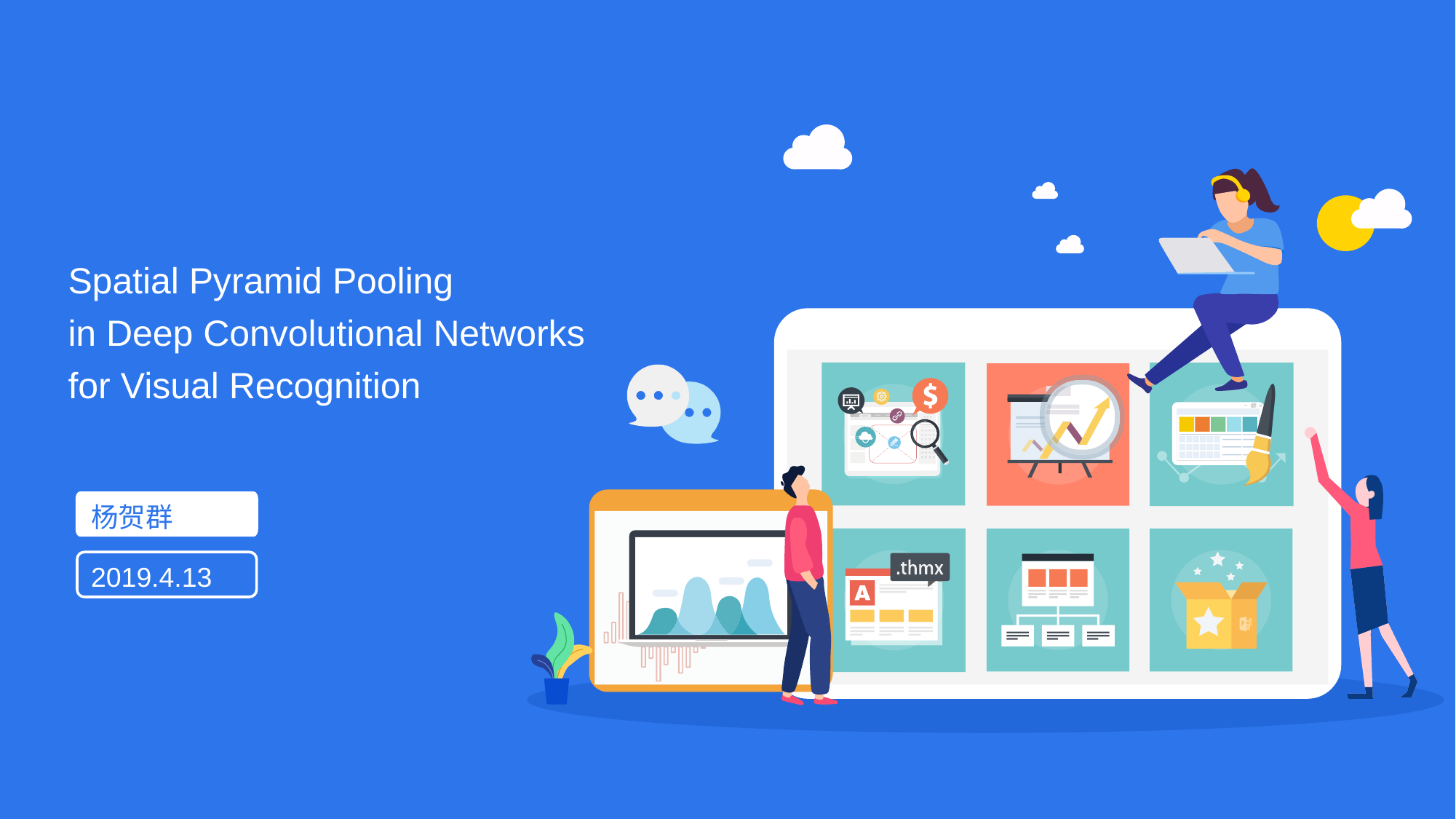

# Spatial Pyramid Pooling in Deep Convolutional Networks for Visual Recognition
杨贺群
2019.4.13